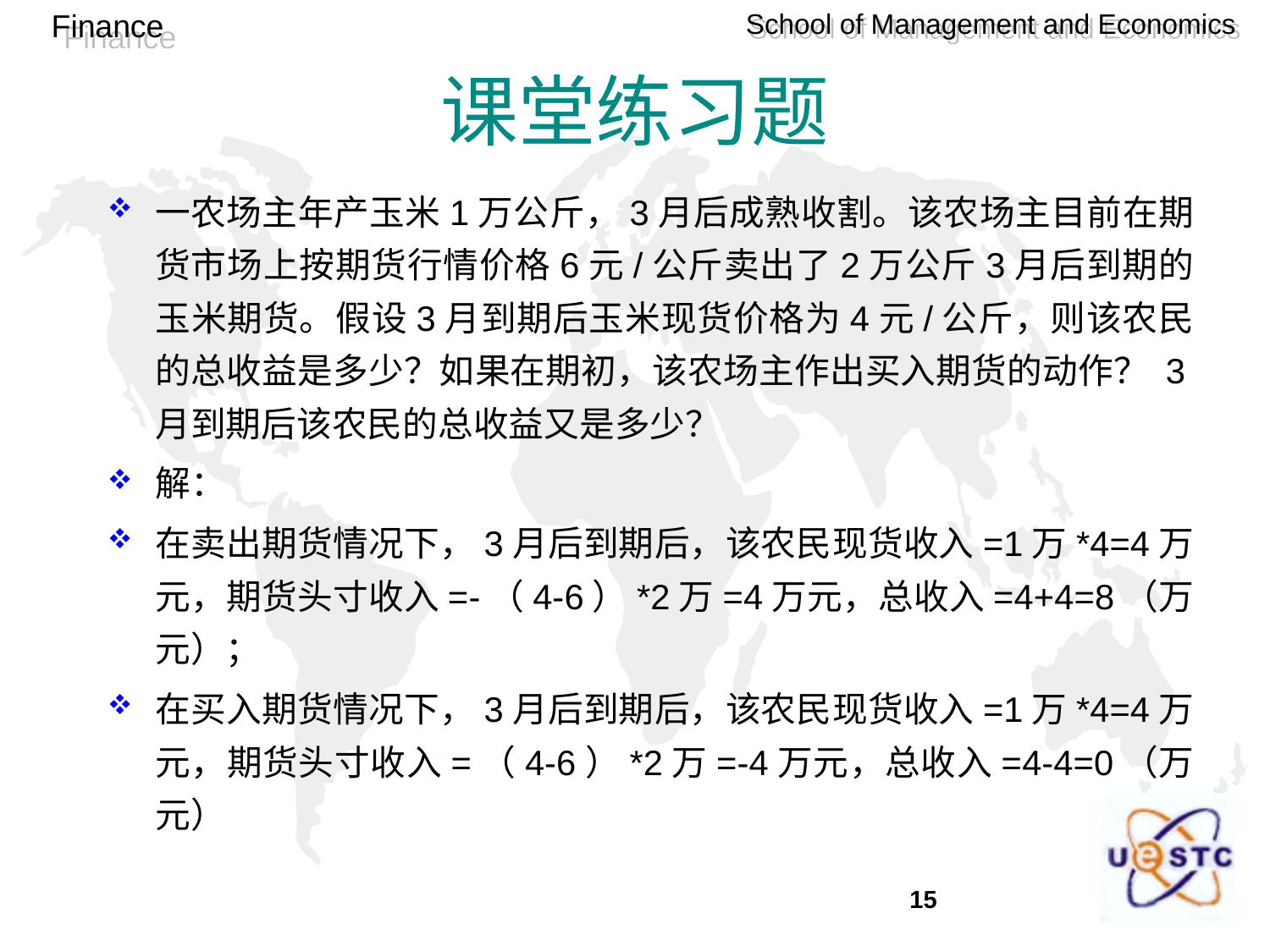

# 课堂练习题
一农场主年产玉米1万公斤，3月后成熟收割。该农场主目前在期货市场上按期货行情价格6元/公斤卖出了2万公斤3月后到期的玉米期货。假设3月到期后玉米现货价格为4元/公斤，则该农民的总收益是多少？如果在期初，该农场主作出买入期货的动作？ 3月到期后该农民的总收益又是多少？
解：
在卖出期货情况下，3月后到期后，该农民现货收入=1万*4=4万元，期货头寸收入=-（4-6）*2万=4万元，总收入=4+4=8（万元）；
在买入期货情况下，3月后到期后，该农民现货收入=1万*4=4万元，期货头寸收入=（4-6）*2万=-4万元，总收入=4-4=0（万元）